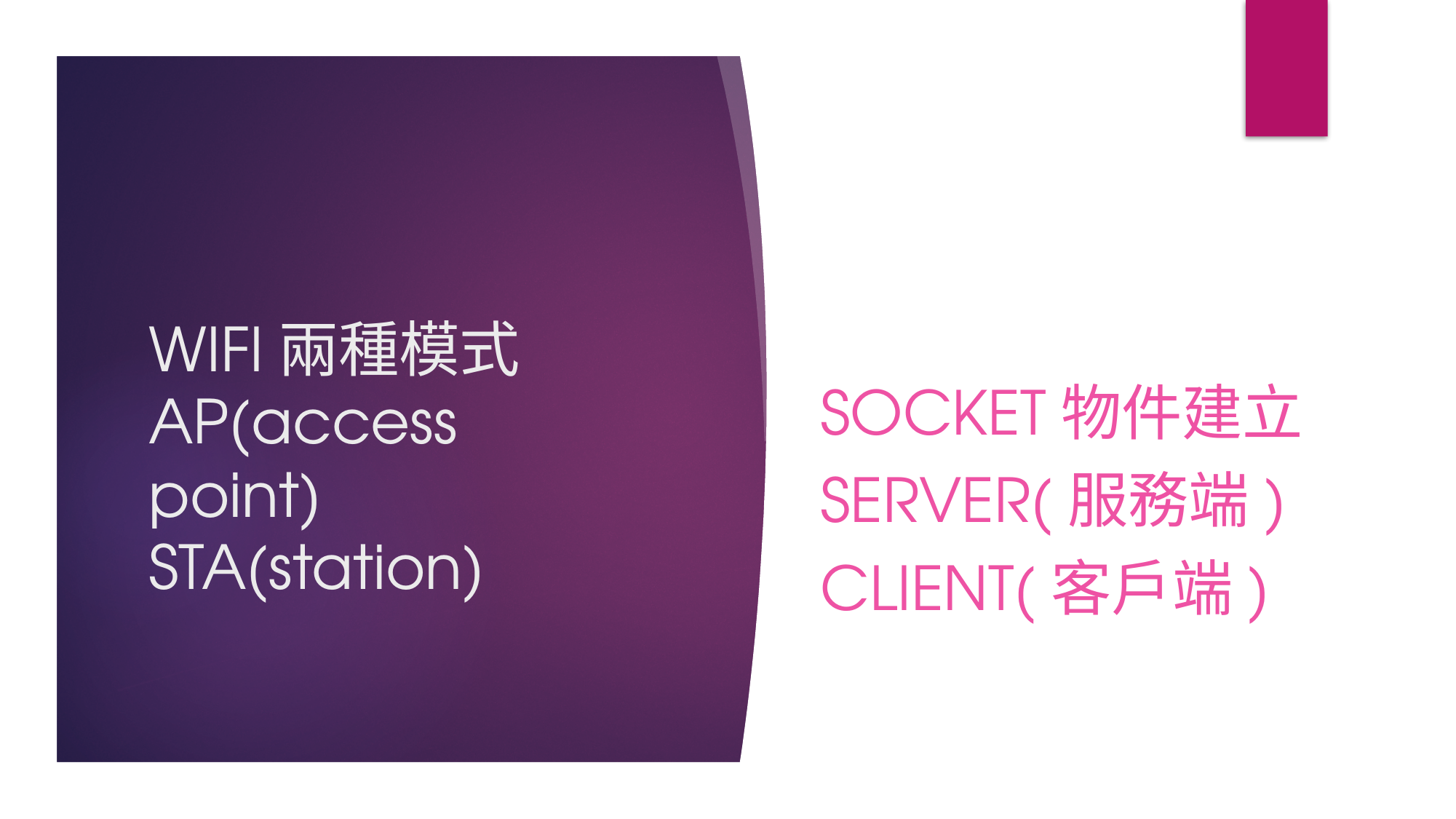

SOCKET物件建立
SERVER(服務端)
CLIENT(客戶端)

# WIFI兩種模式 AP(access point) STA(station)